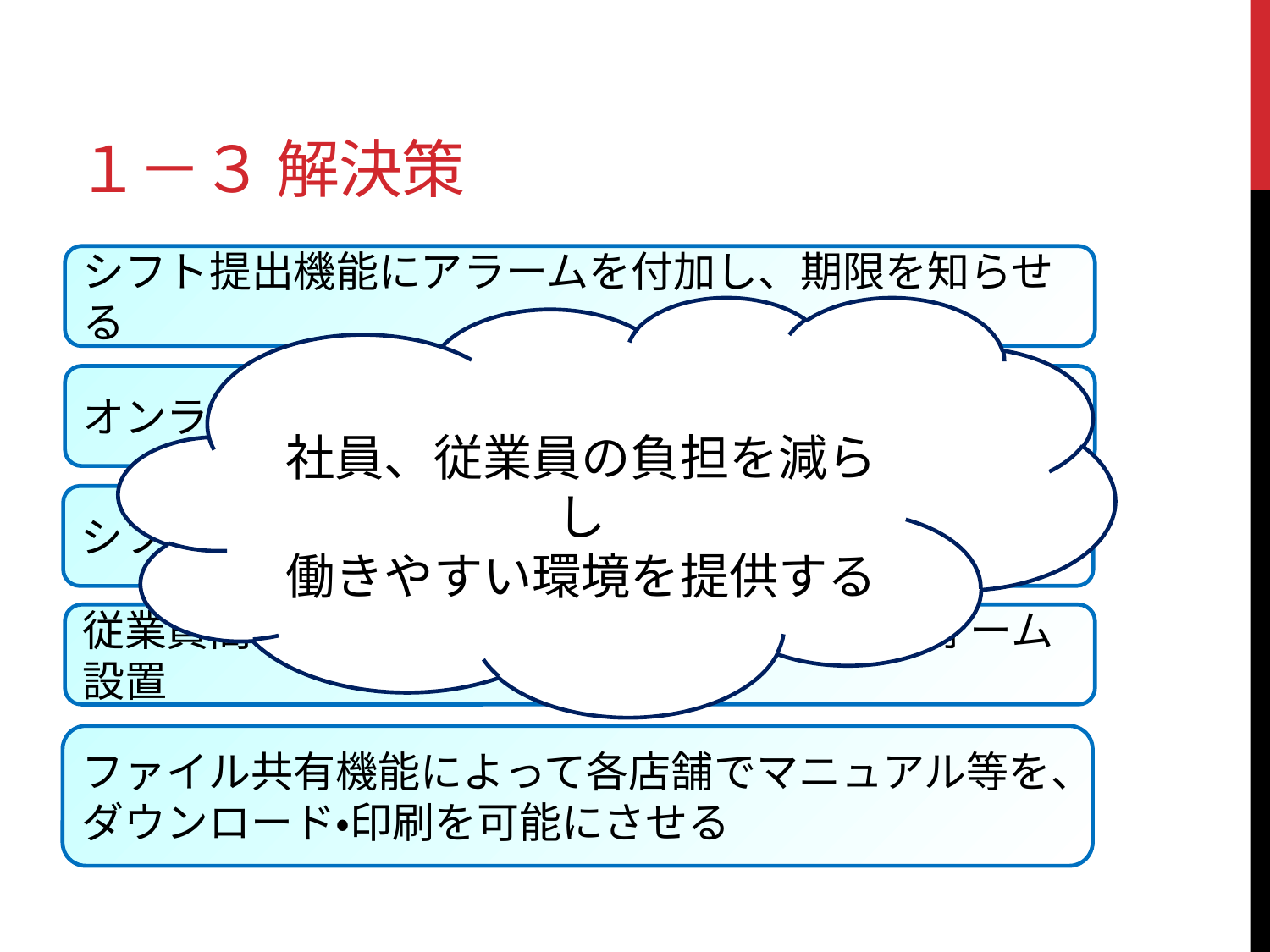

# １－３ 解決策

シフト提出機能にアラームを付加し、期限を知らせる

社員、従業員の負担を減らし
働きやすい環境を提供する
オンラインでシフトの閲覧を可能にさせる
シフトの作成機能、売上のデータを計算視覚化
従業員間で連絡を取り合えるよう、メールフォーム設置
ファイル共有機能によって各店舗でマニュアル等を、
ダウンロード・印刷を可能にさせる